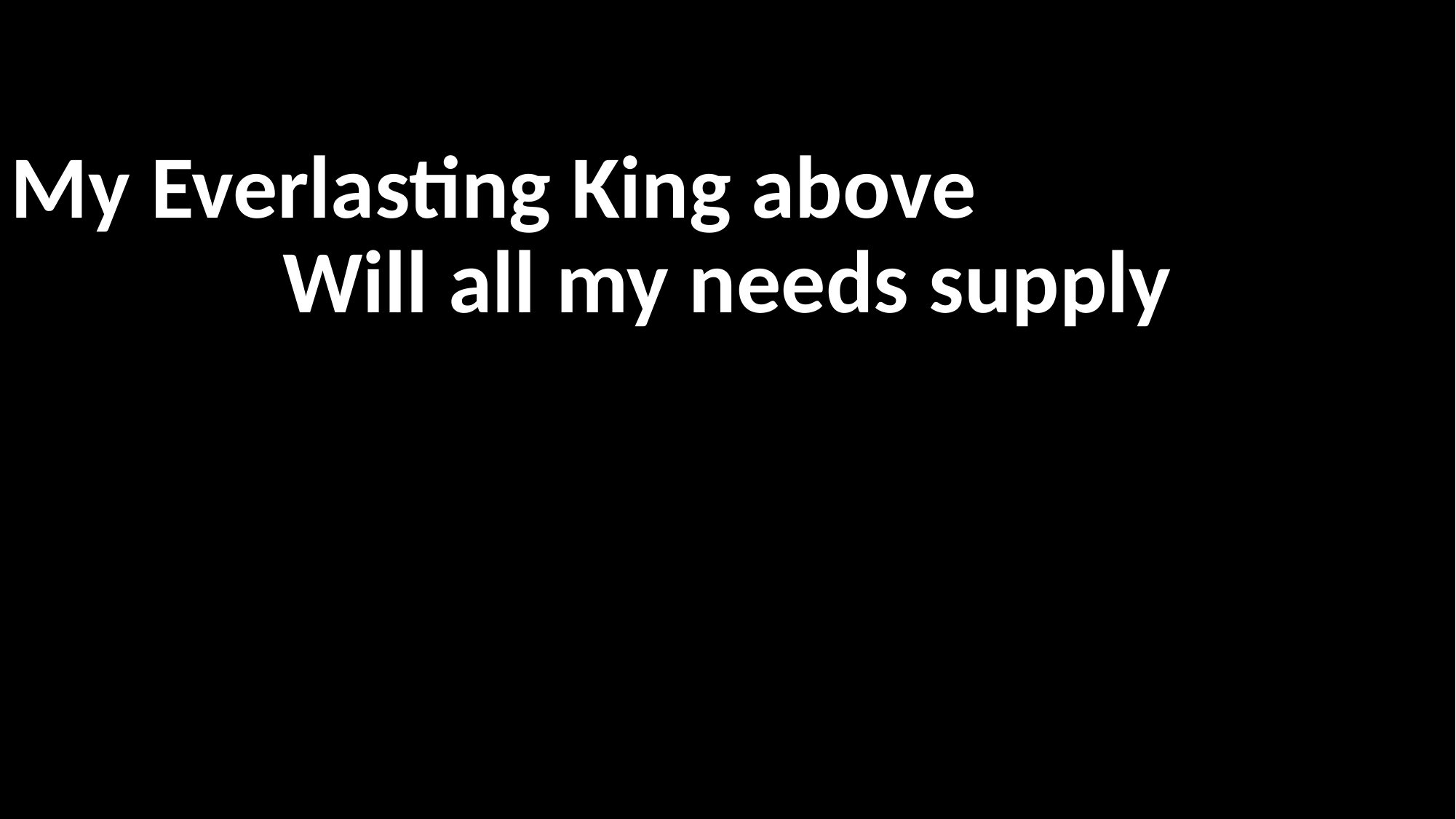

My Everlasting King above
Will all my needs supply
내 궁핍함을 아시고
늘 채워주시네